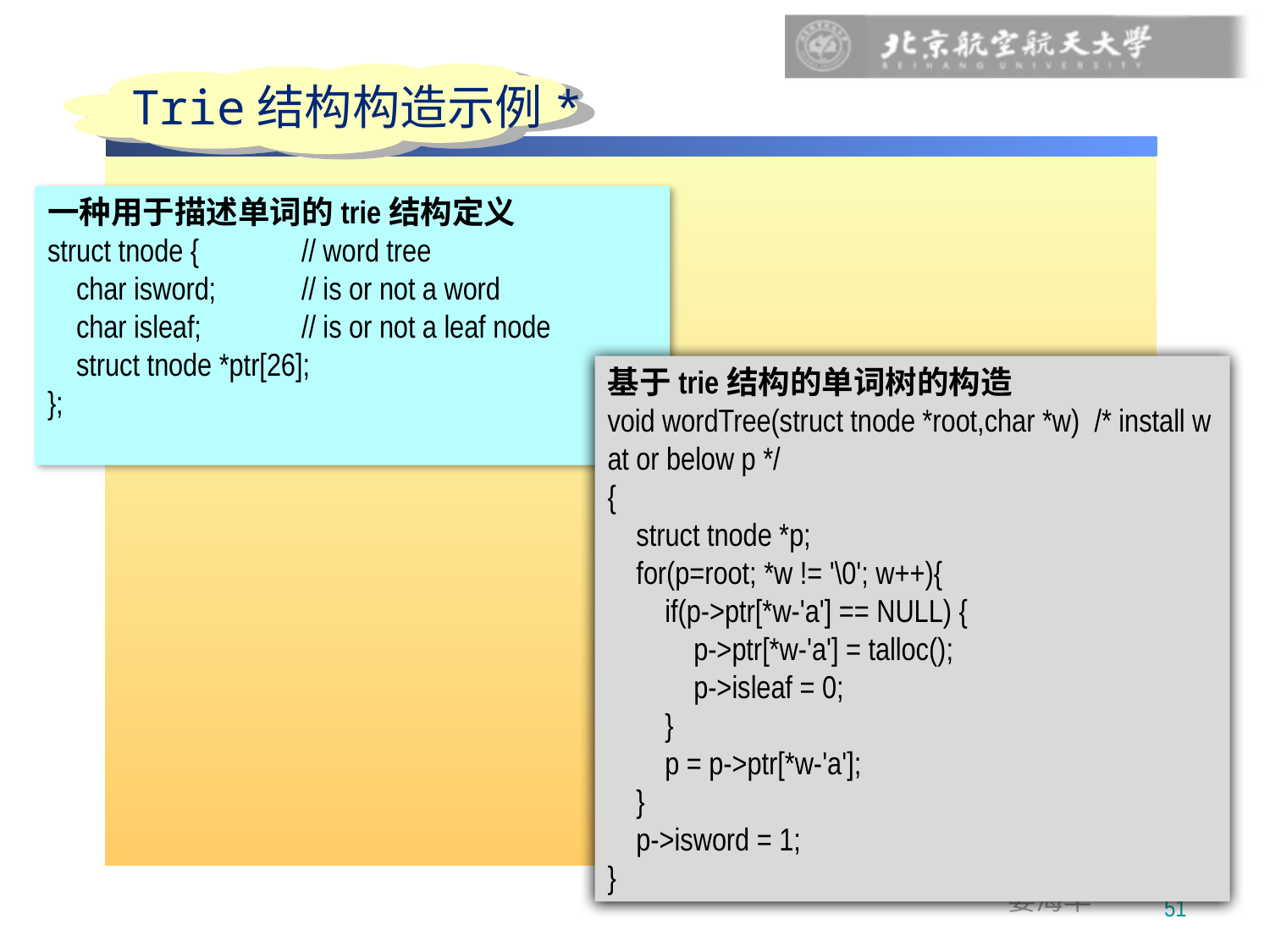

Trie结构构造示例*
一种用于描述单词的trie结构定义
struct tnode {	// word tree
    char isword;	// is or not a word
    char isleaf;	// is or not a leaf node
    struct tnode *ptr[26];
};

基于trie结构的单词树的构造
void wordTree(struct tnode *root,char *w)  /* install w at or below p */
{
    struct tnode *p;
    for(p=root; *w != '\0'; w++){
        if(p->ptr[*w-'a'] == NULL) {
            p->ptr[*w-'a'] = talloc();
            p->isleaf = 0;
        }
        p = p->ptr[*w-'a'];
    }
    p->isword = 1;
}
51